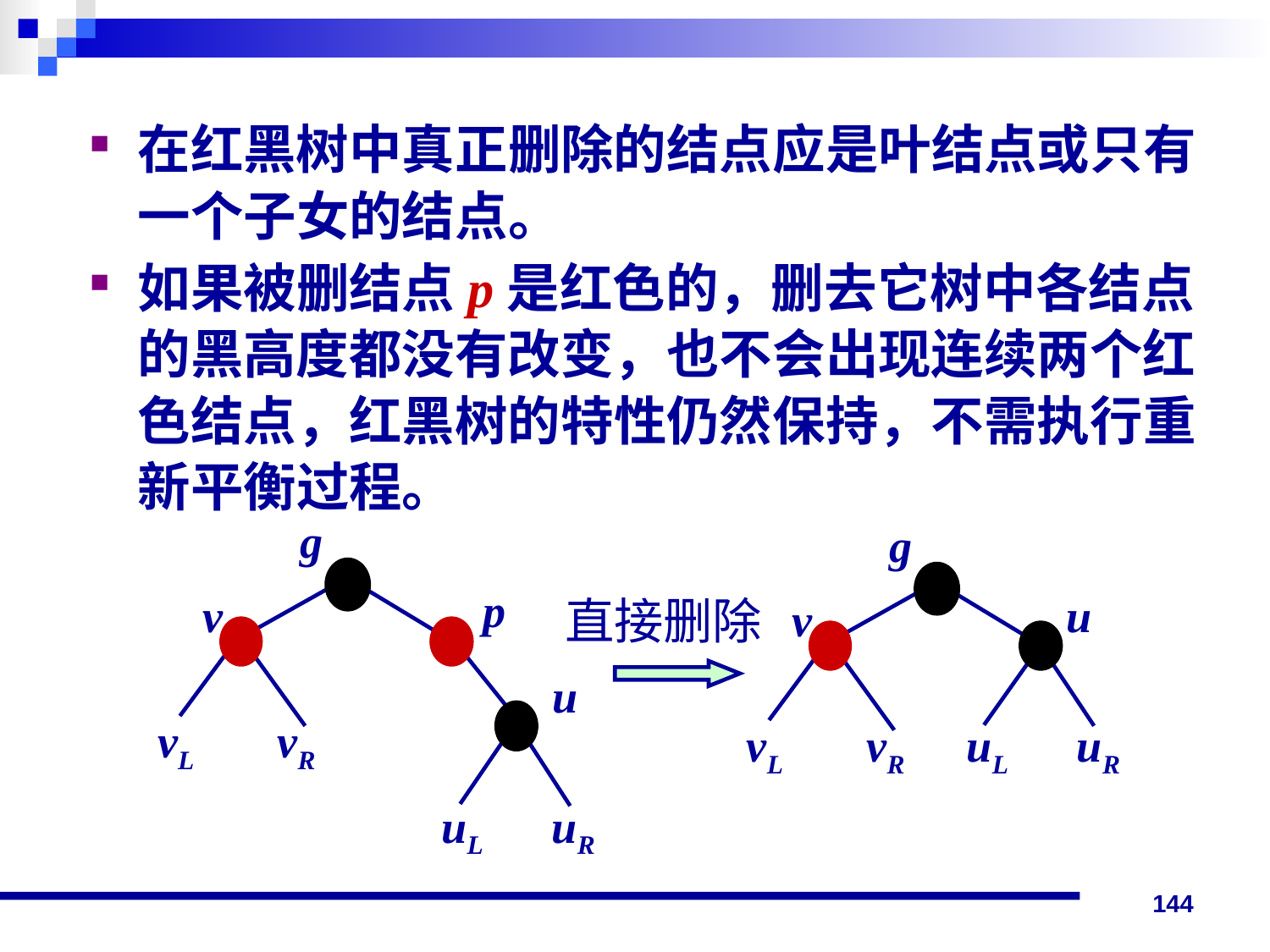

在红黑树中真正删除的结点应是叶结点或只有一个子女的结点。
如果被删结点p是红色的，删去它树中各结点的黑高度都没有改变，也不会出现连续两个红色结点，红黑树的特性仍然保持，不需执行重新平衡过程。
g

p
v

u

vL
vR

uL      uR
g

u
v

vL
vR
uL      uR
直接删除

144